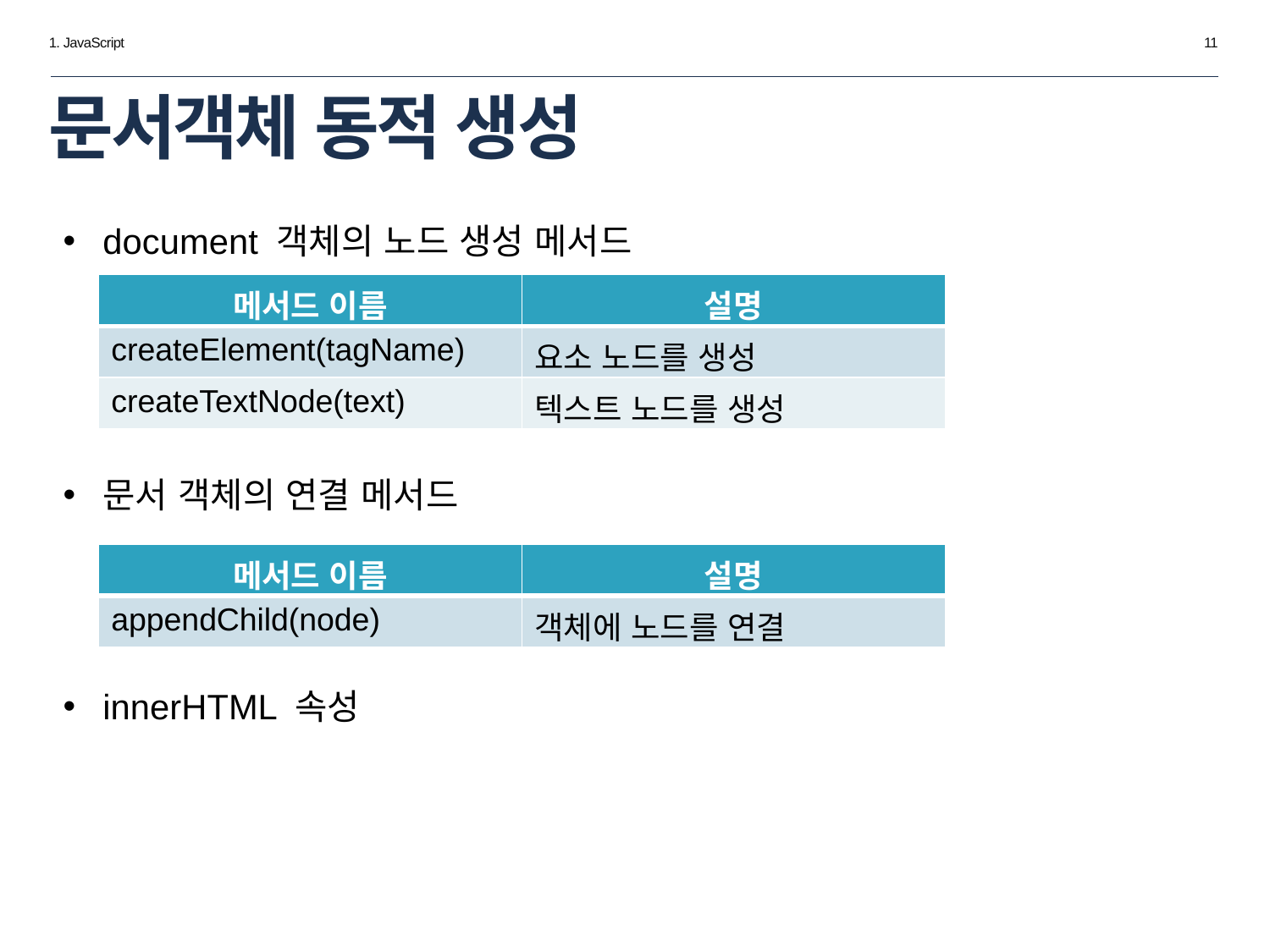

1. JavaScript
11
# 문서객체 동적 생성
document 객체의 노드 생성 메서드

문서 객체의 연결 메서드

innerHTML 속성

| 메서드 이름 | 설명 |
| --- | --- |
| createElement(tagName) | 요소 노드를 생성 |
| createTextNode(text) | 텍스트 노드를 생성 |
| 메서드 이름 | 설명 |
| --- | --- |
| appendChild(node) | 객체에 노드를 연결 |